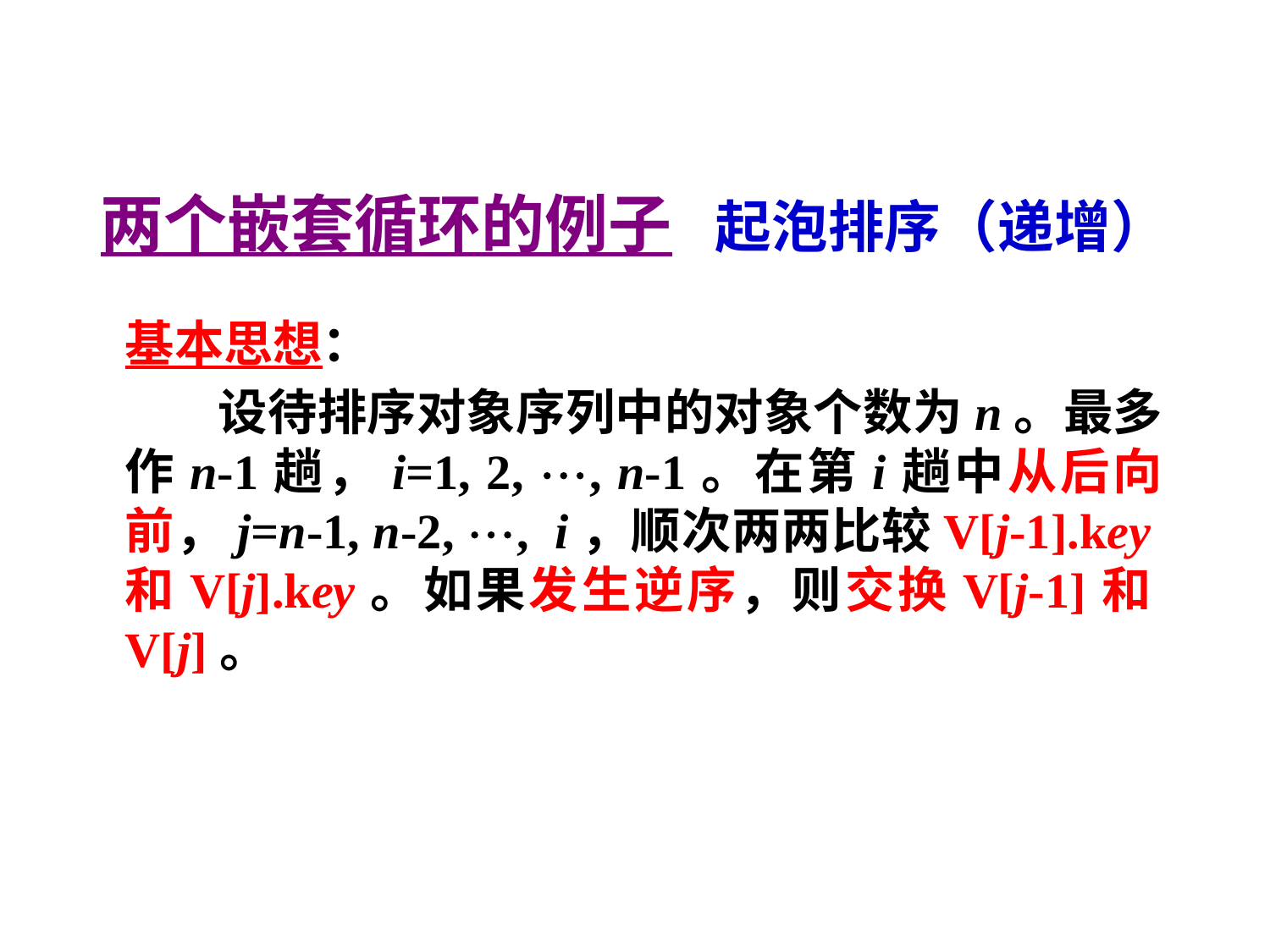

两个嵌套循环的例子   起泡排序（递增）
	基本思想：
	       设待排序对象序列中的对象个数为n。最多作n-1趟，i=1, 2, …, n-1。在第i趟中从后向前，j=n-1, n-2, …,  i，顺次两两比较V[j-1].key和V[j].key。如果发生逆序，则交换V[j-1]和V[j]。
98